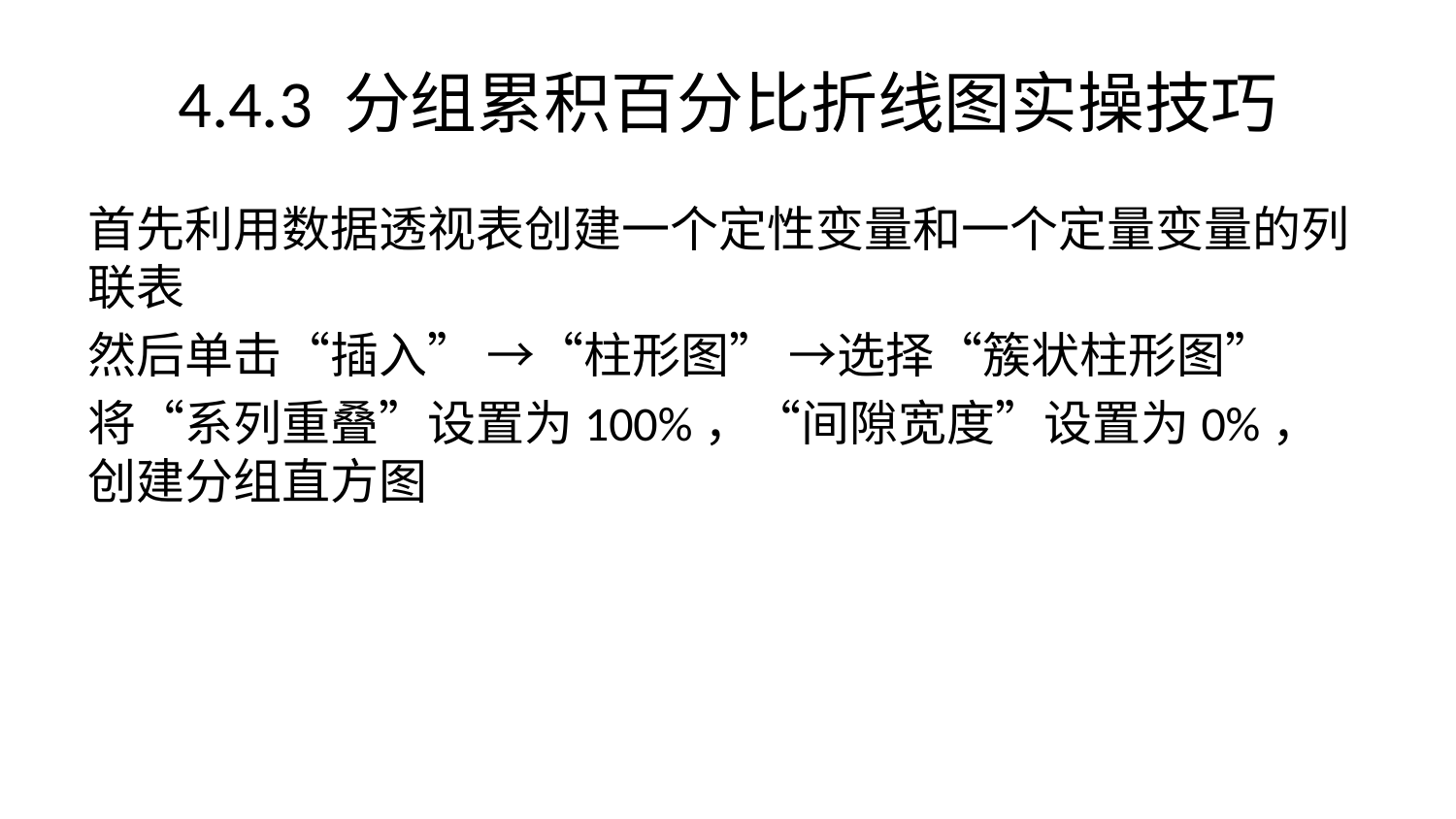

# 4.4.3 分组累积百分比折线图实操技巧
首先利用数据透视表创建一个定性变量和一个定量变量的列联表
然后单击“插入” →“柱形图” →选择“簇状柱形图”
将“系列重叠”设置为100%，“间隙宽度”设置为0%，创建分组直方图